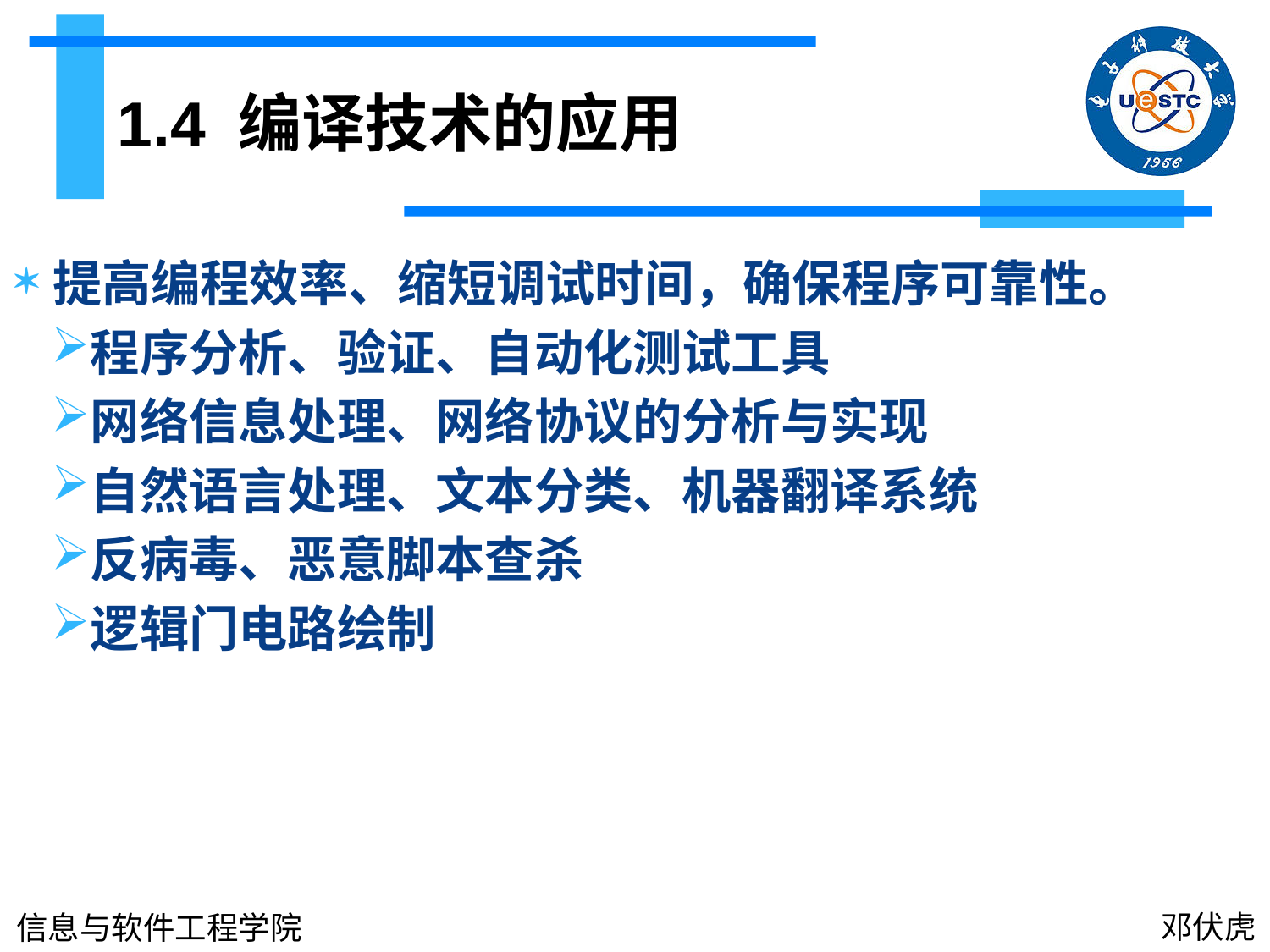

# 1.4 编译技术的应用
提高编程效率、缩短调试时间，确保程序可靠性。
程序分析、验证、自动化测试工具
网络信息处理、网络协议的分析与实现
自然语言处理、文本分类、机器翻译系统
反病毒、恶意脚本查杀
逻辑门电路绘制
邓伏虎
29
信息与软件工程学院